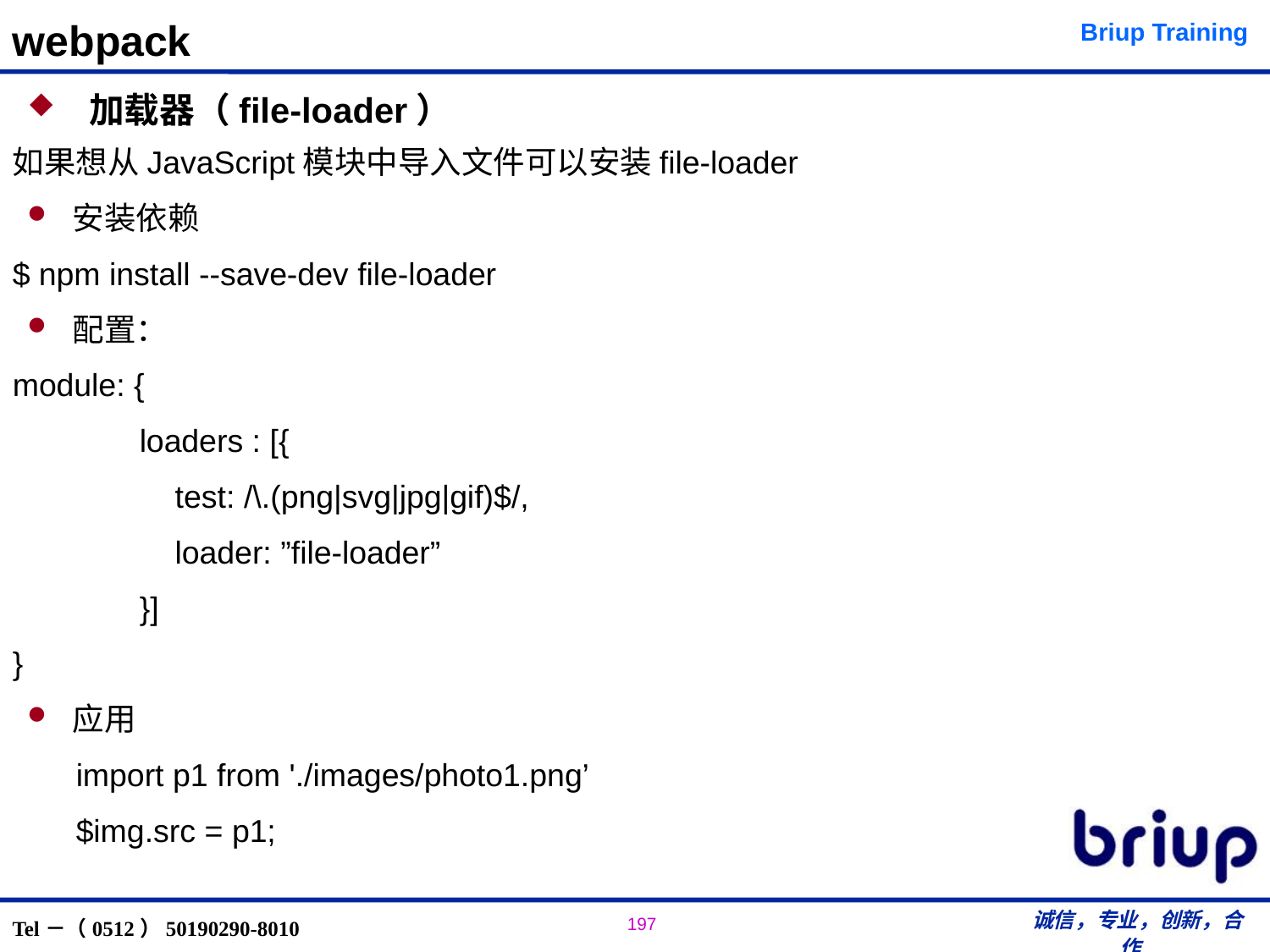

# webpack
 加载器（file-loader）
如果想从JavaScript模块中导入文件可以安装file-loader
安装依赖
$ npm install --save-dev file-loader
配置：
module: {
	loaders : [{
	    test: /\.(png|svg|jpg|gif)$/,
	    loader: ”file-loader”
 	}]
}
应用
import p1 from './images/photo1.png’
$img.src = p1;